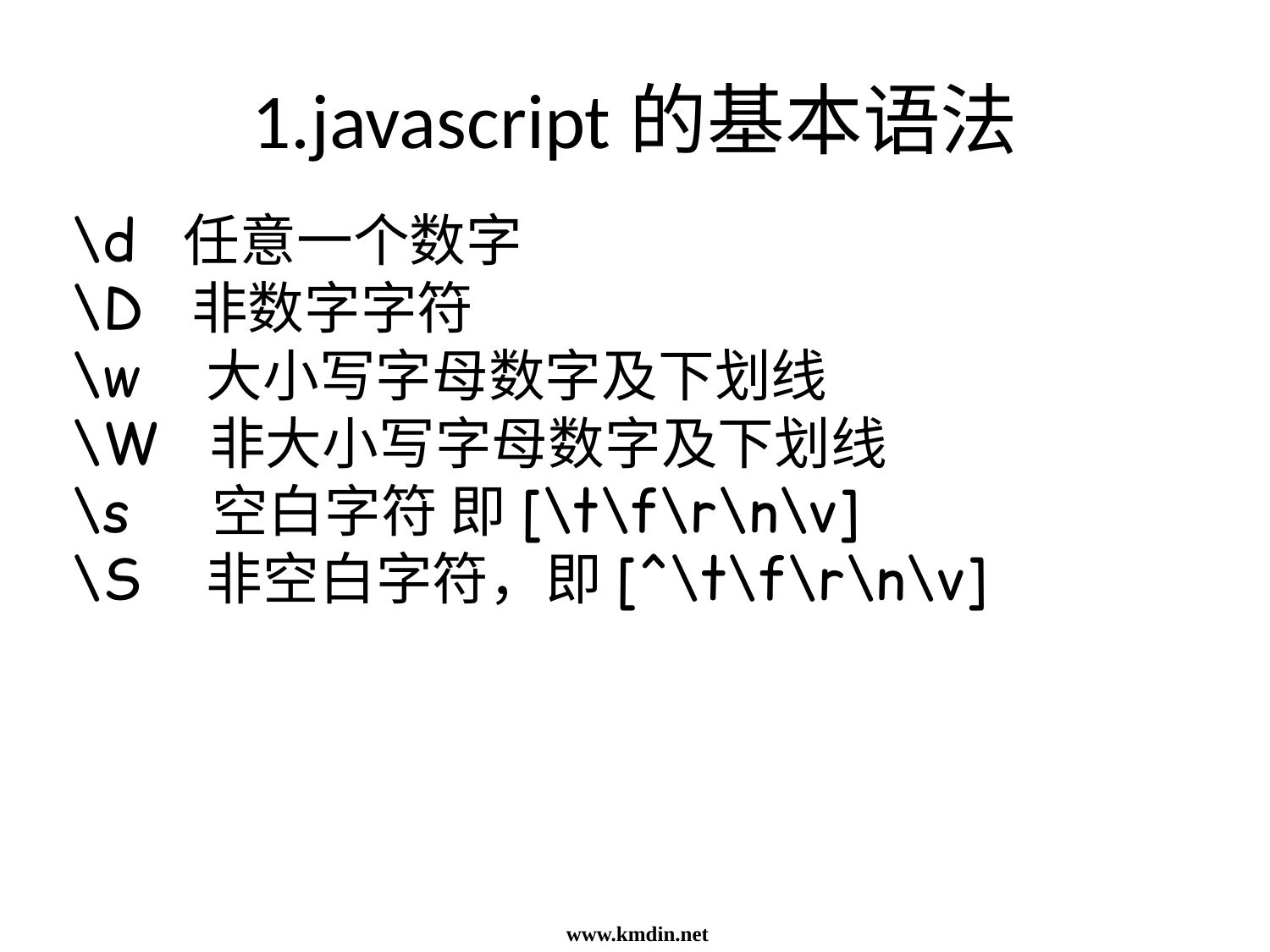

# 1.javascript的基本语法
\d  任意一个数字
\D  非数字字符
\w   大小写字母数字及下划线
\W  非大小写字母数字及下划线
\s    空白字符 即[\t\f\r\n\v]
\S   非空白字符，即[^\t\f\r\n\v]